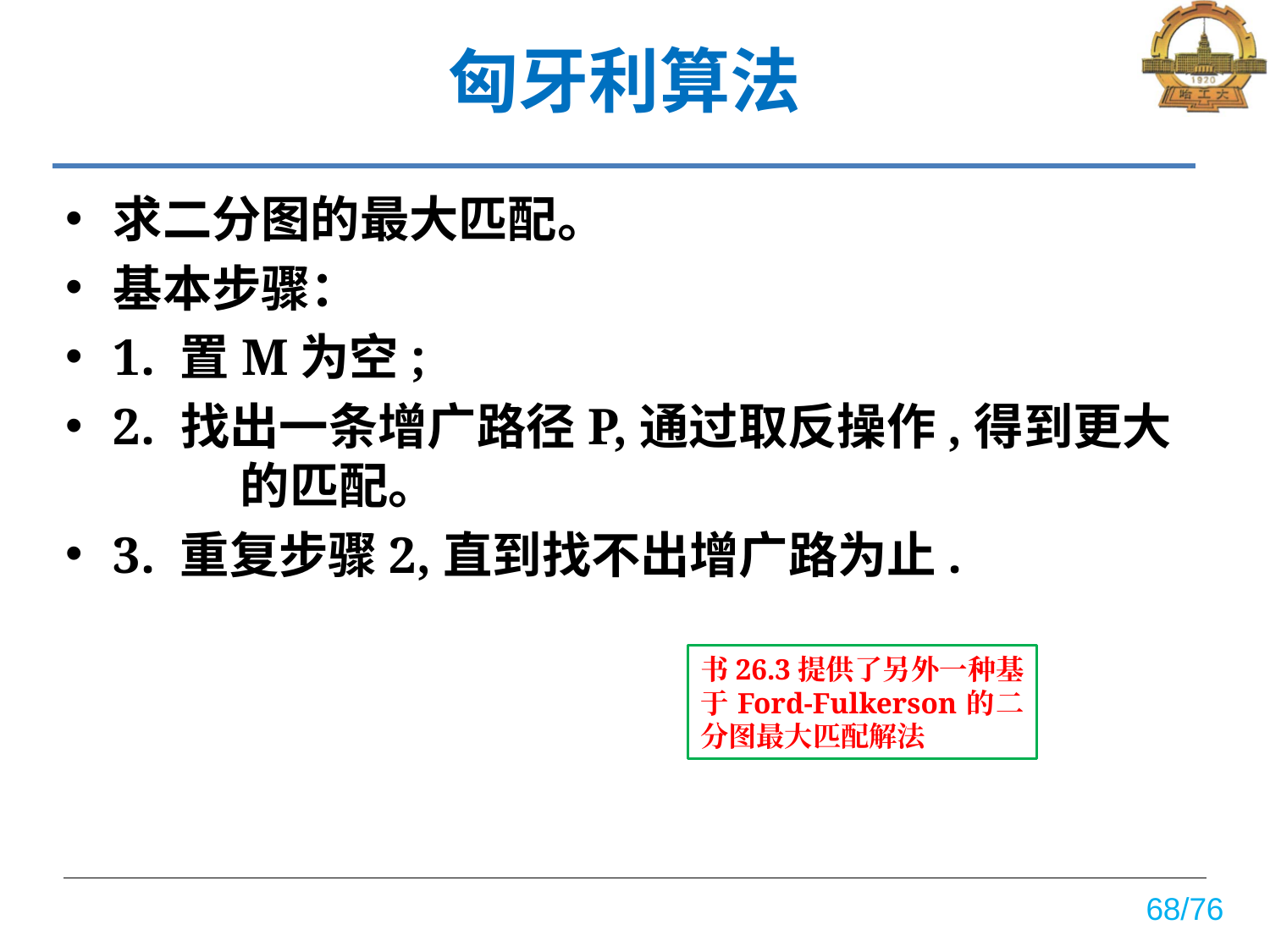

# 匈牙利算法
求二分图的最大匹配。
基本步骤：
1. 置M为空;
2. 找出一条增广路径P,通过取反操作,得到更大       	的匹配。
3. 重复步骤2,直到找不出增广路为止.

书26.3提供了另外一种基于Ford-Fulkerson的二分图最大匹配解法